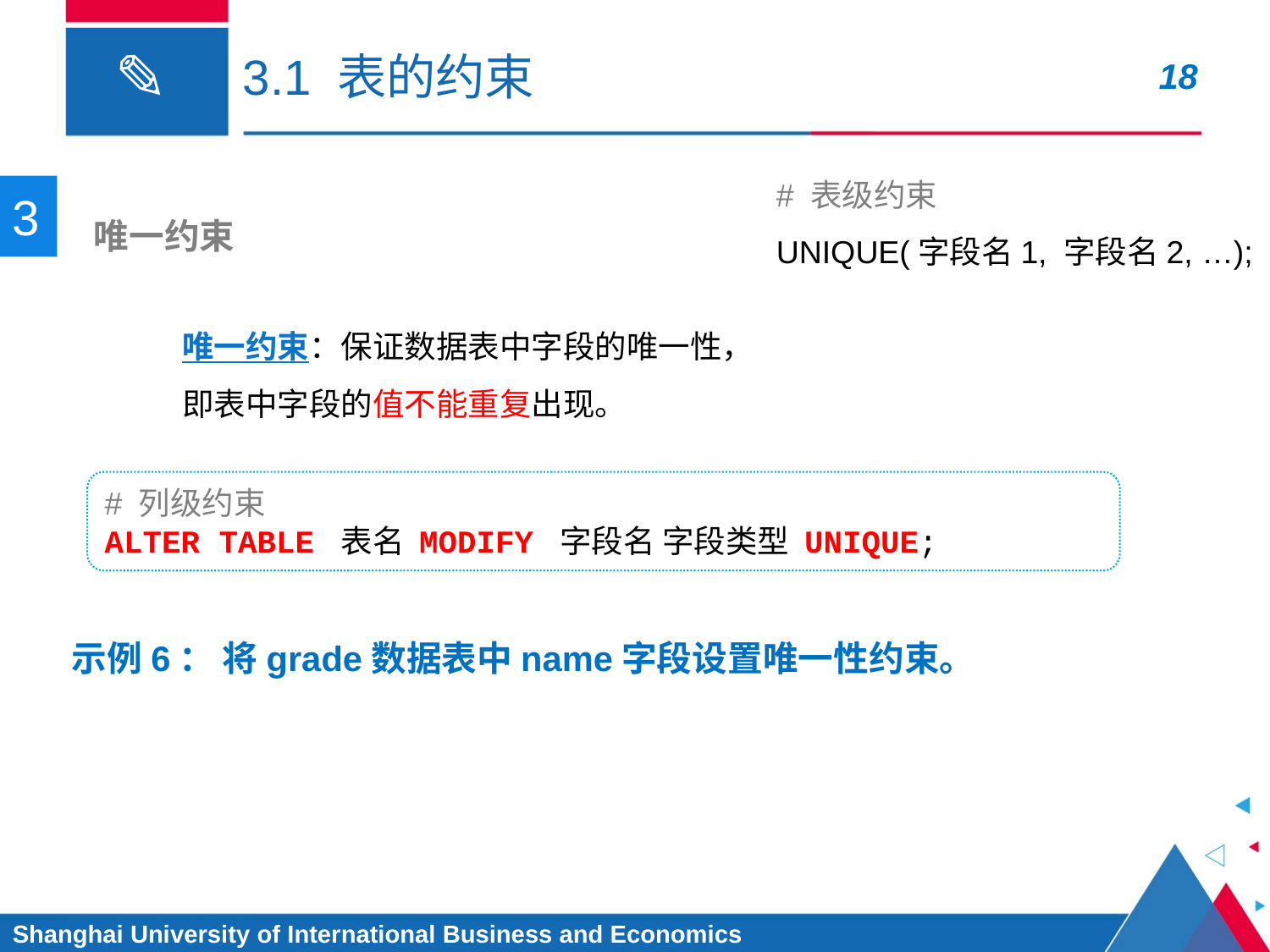

# 3.1 表的约束
# 表级约束
UNIQUE(字段名1, 字段名2, …);

3
  唯一约束
唯一约束：保证数据表中字段的唯一性，
即表中字段的值不能重复出现。
# 列级约束
ALTER TABLE 表名 MODIFY 字段名 字段类型 UNIQUE;
示例6： 将grade数据表中name字段设置唯一性约束。